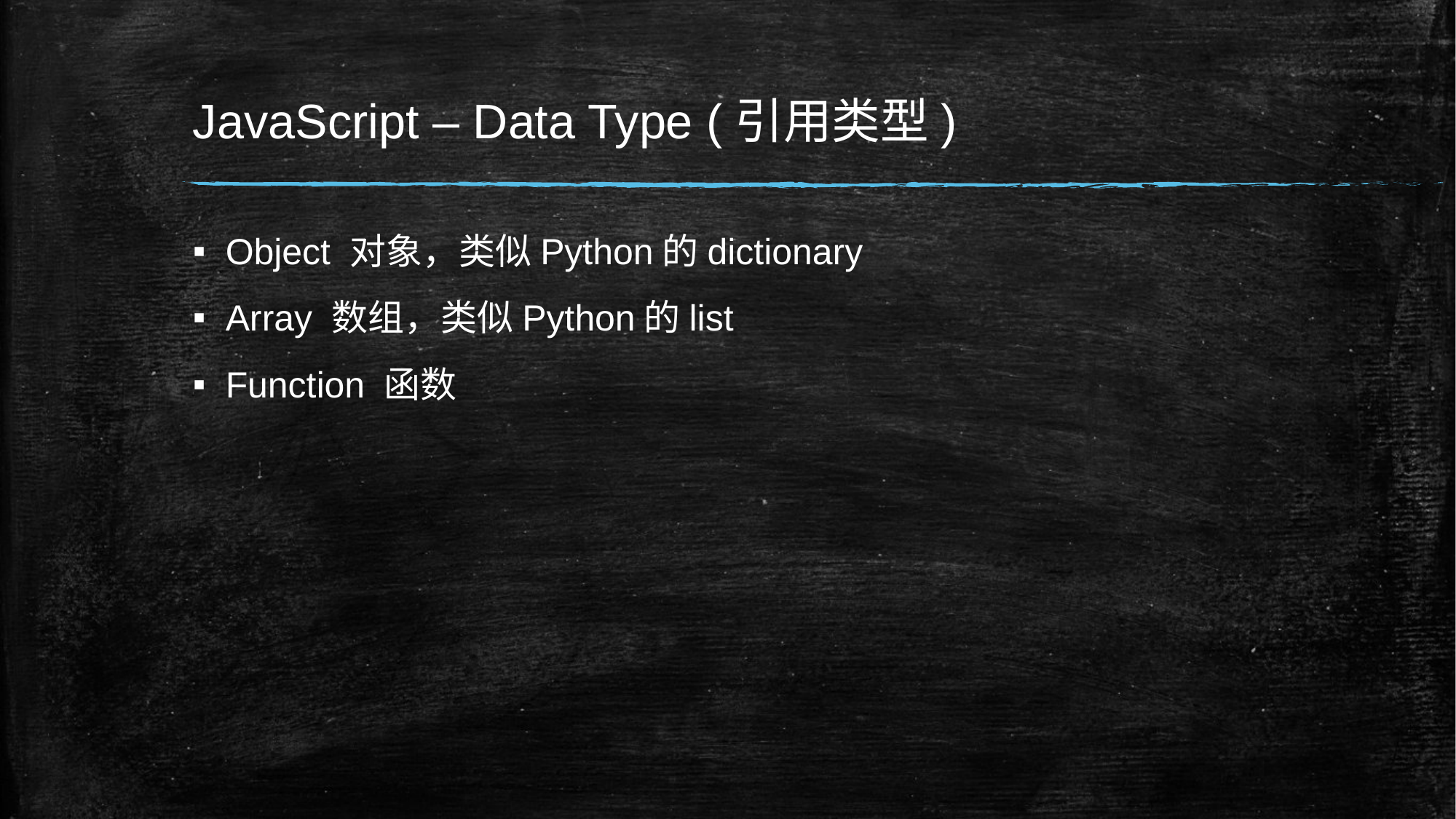

# JavaScript – Data Type (引用类型)
Object 对象，类似Python的dictionary
Array 数组，类似Python的list
Function 函数